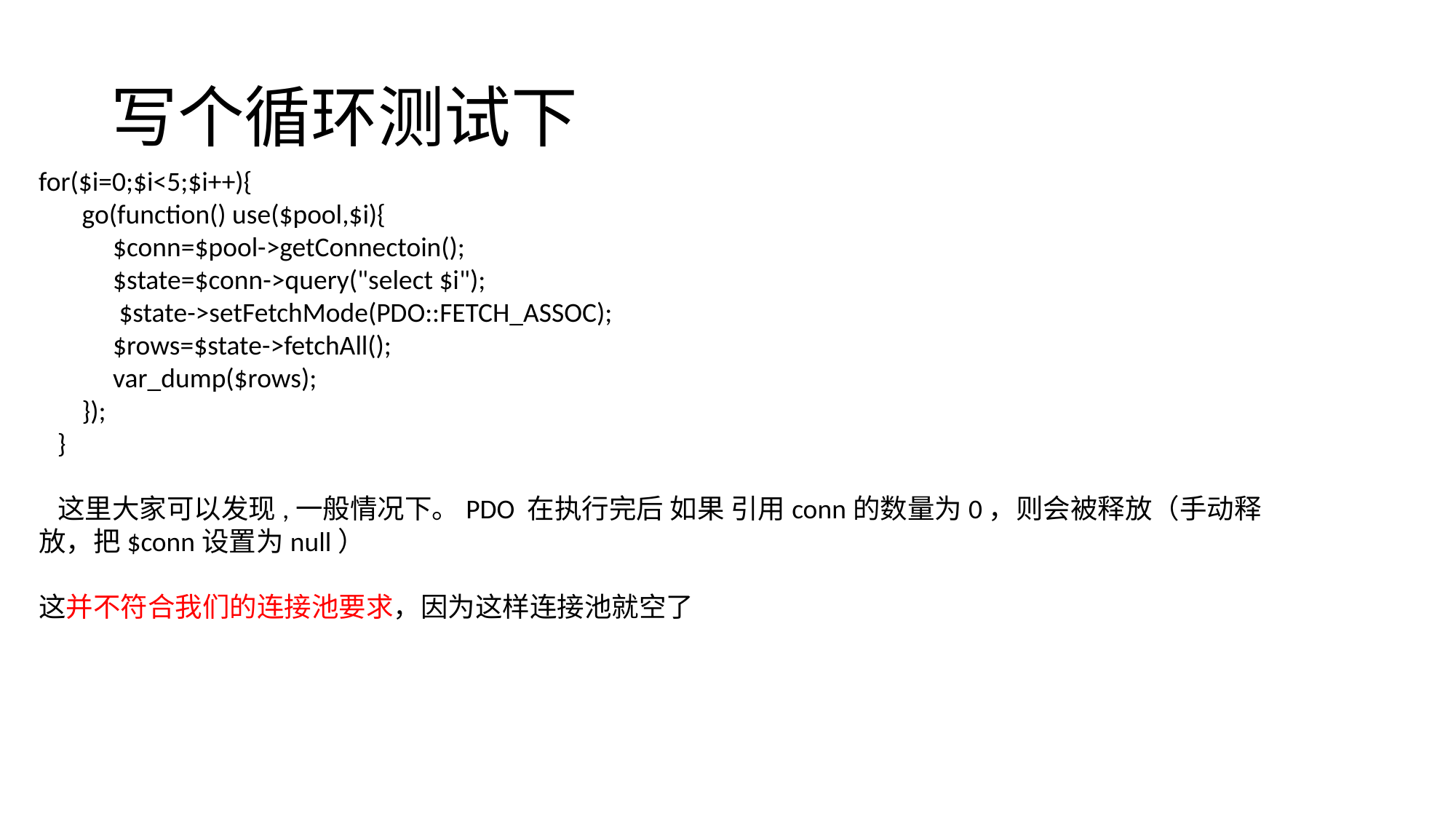

# 写个循环测试下
for($i=0;$i<5;$i++){
       go(function() use($pool,$i){
            $conn=$pool->getConnectoin();
            $state=$conn->query("select $i");
             $state->setFetchMode(PDO::FETCH_ASSOC);
            $rows=$state->fetchAll();
            var_dump($rows);
       });
   }

  这里大家可以发现,一般情况下。PDO 在执行完后 如果 引用conn的数量为0，则会被释放（手动释放，把$conn设置为null）

这并不符合我们的连接池要求，因为这样连接池就空了